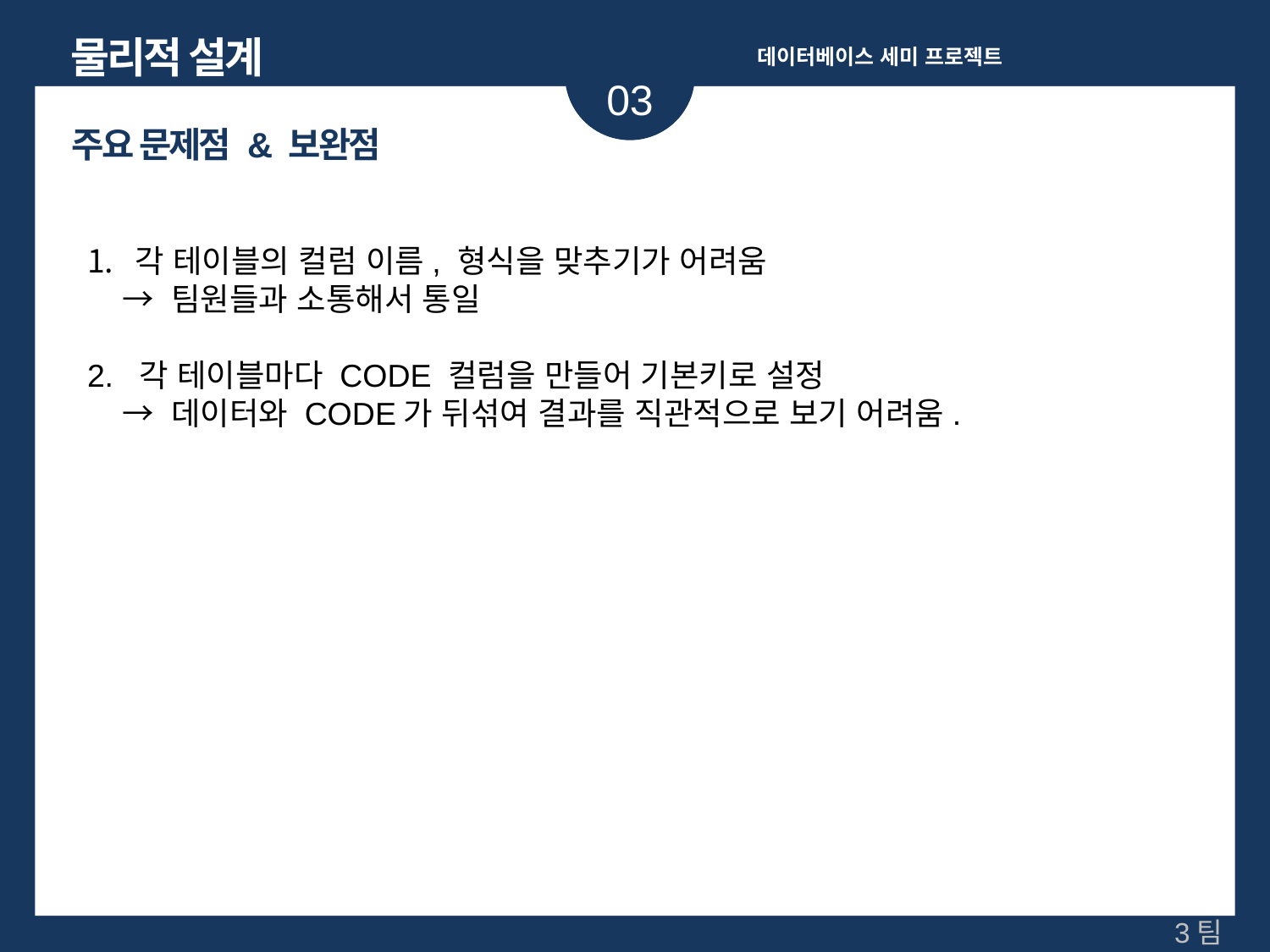

물리적 설계
데이터베이스 세미 프로젝트
03

주요 문제점 & 보완점
각 테이블의 컬럼 이름, 형식을 맞추기가 어려움
    → 팀원들과 소통해서 통일

2.  각 테이블마다 CODE 컬럼을 만들어 기본키로 설정
    → 데이터와 CODE가 뒤섞여 결과를 직관적으로 보기 어려움.

3팀